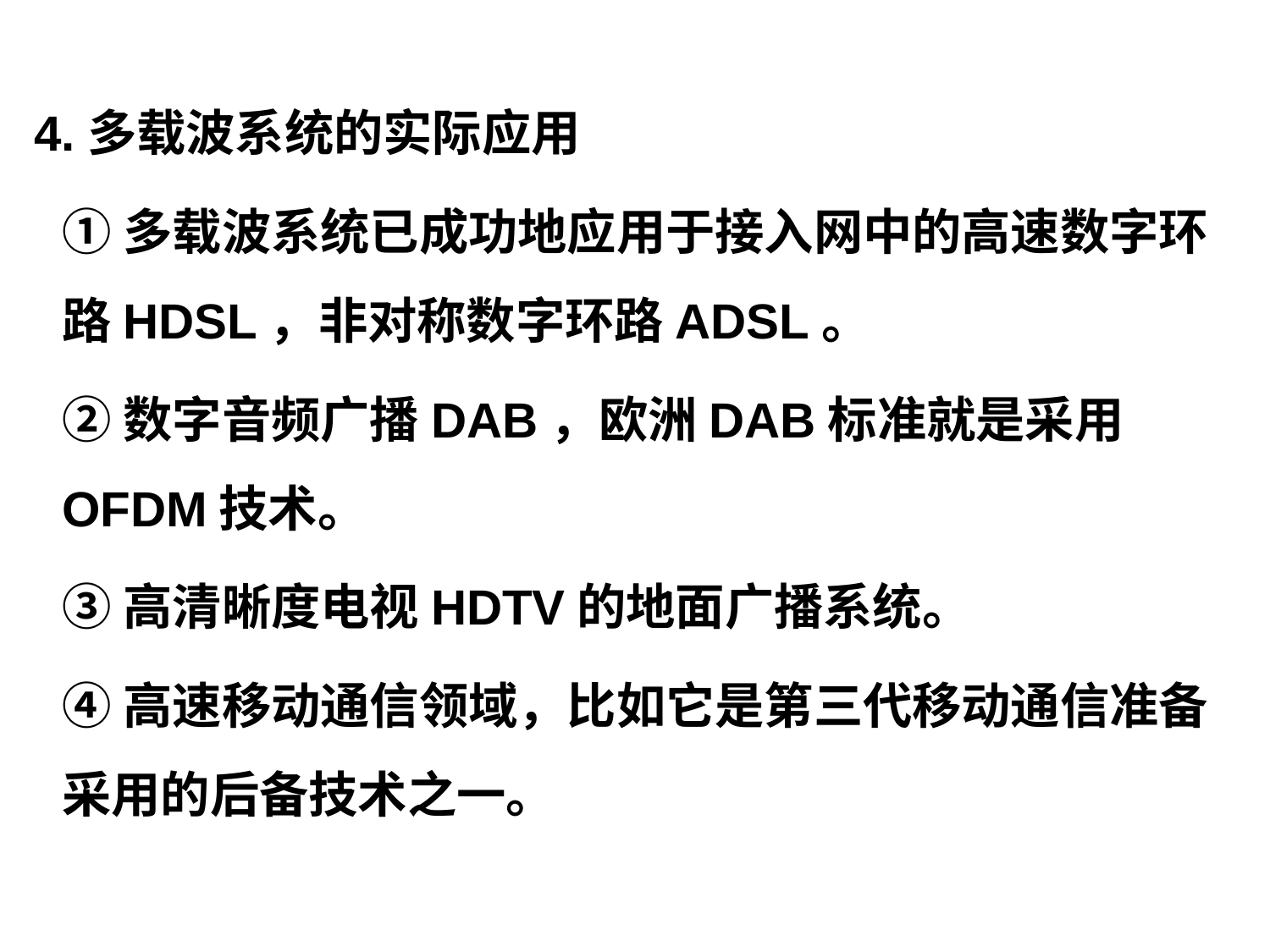

4.多载波系统的实际应用
①多载波系统已成功地应用于接入网中的高速数字环路HDSL，非对称数字环路ADSL。
②数字音频广播DAB，欧洲DAB标准就是采用OFDM技术。
③高清晰度电视HDTV的地面广播系统。
④高速移动通信领域，比如它是第三代移动通信准备采用的后备技术之一。